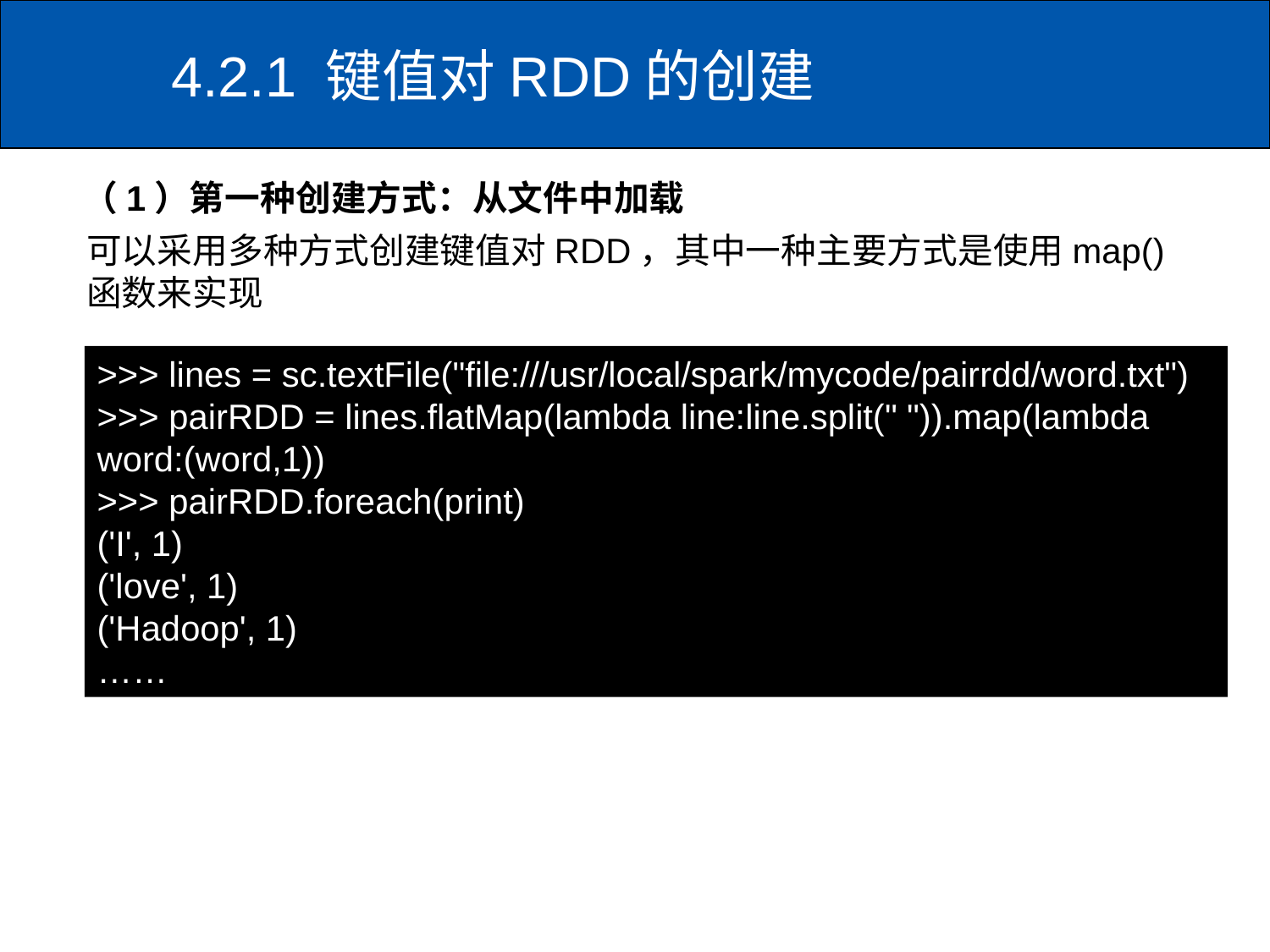

# 4.2.1 键值对RDD的创建
（1）第一种创建方式：从文件中加载
可以采用多种方式创建键值对RDD，其中一种主要方式是使用map()函数来实现
>>> lines = sc.textFile("file:///usr/local/spark/mycode/pairrdd/word.txt")
>>> pairRDD = lines.flatMap(lambda line:line.split(" ")).map(lambda word:(word,1))
>>> pairRDD.foreach(print)
('I', 1)
('love', 1)
('Hadoop', 1)
……